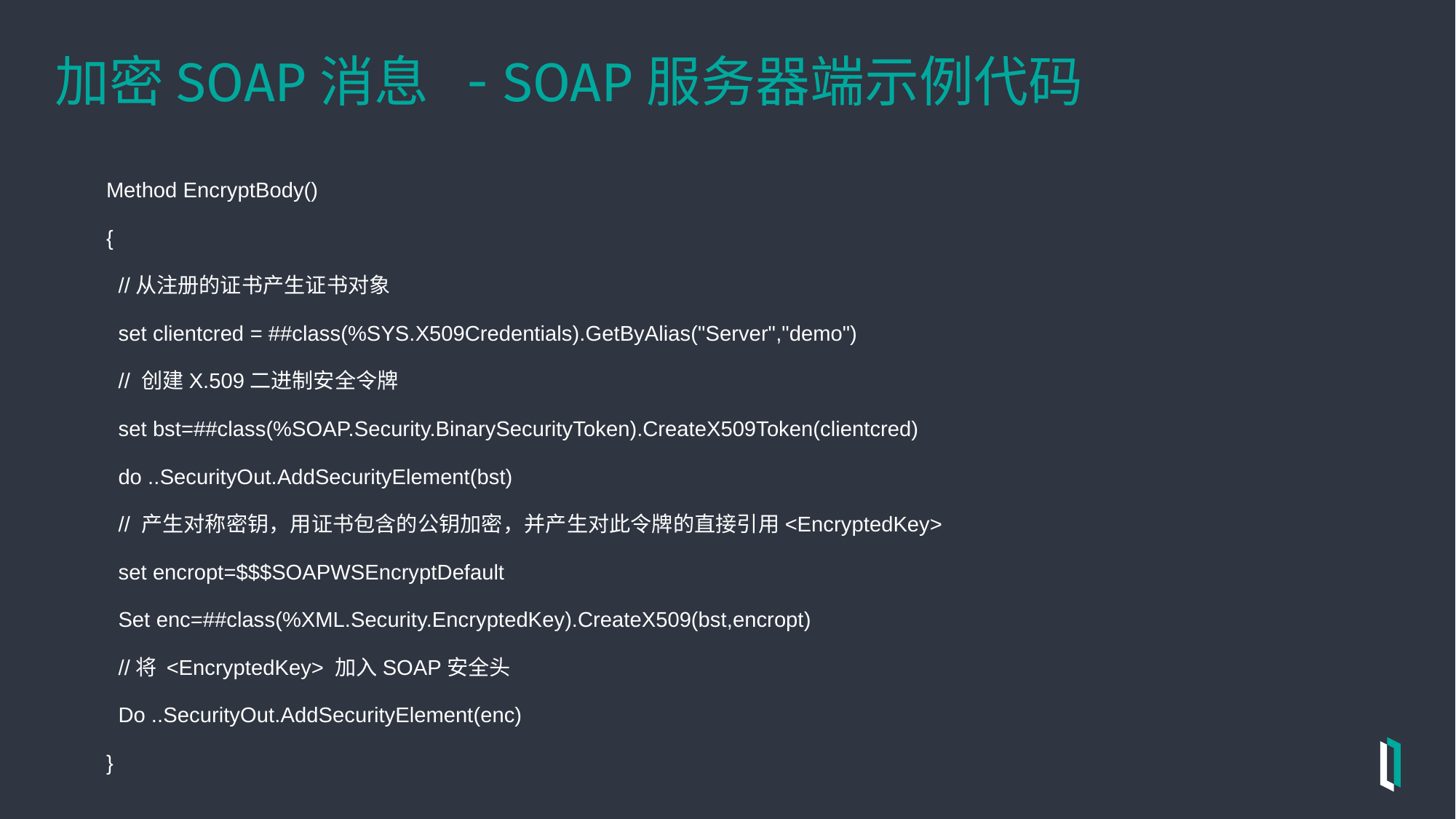

# 加密SOAP消息  - SOAP服务器端示例代码
Method EncryptBody()
{
  //从注册的证书产生证书对象
  set clientcred = ##class(%SYS.X509Credentials).GetByAlias("Server","demo")
  // 创建X.509二进制安全令牌
  set bst=##class(%SOAP.Security.BinarySecurityToken).CreateX509Token(clientcred)
  do ..SecurityOut.AddSecurityElement(bst)
  // 产生对称密钥，用证书包含的公钥加密，并产生对此令牌的直接引用<EncryptedKey>
  set encropt=$$$SOAPWSEncryptDefault
  Set enc=##class(%XML.Security.EncryptedKey).CreateX509(bst,encropt)
  //将 <EncryptedKey> 加入SOAP安全头
  Do ..SecurityOut.AddSecurityElement(enc)
}